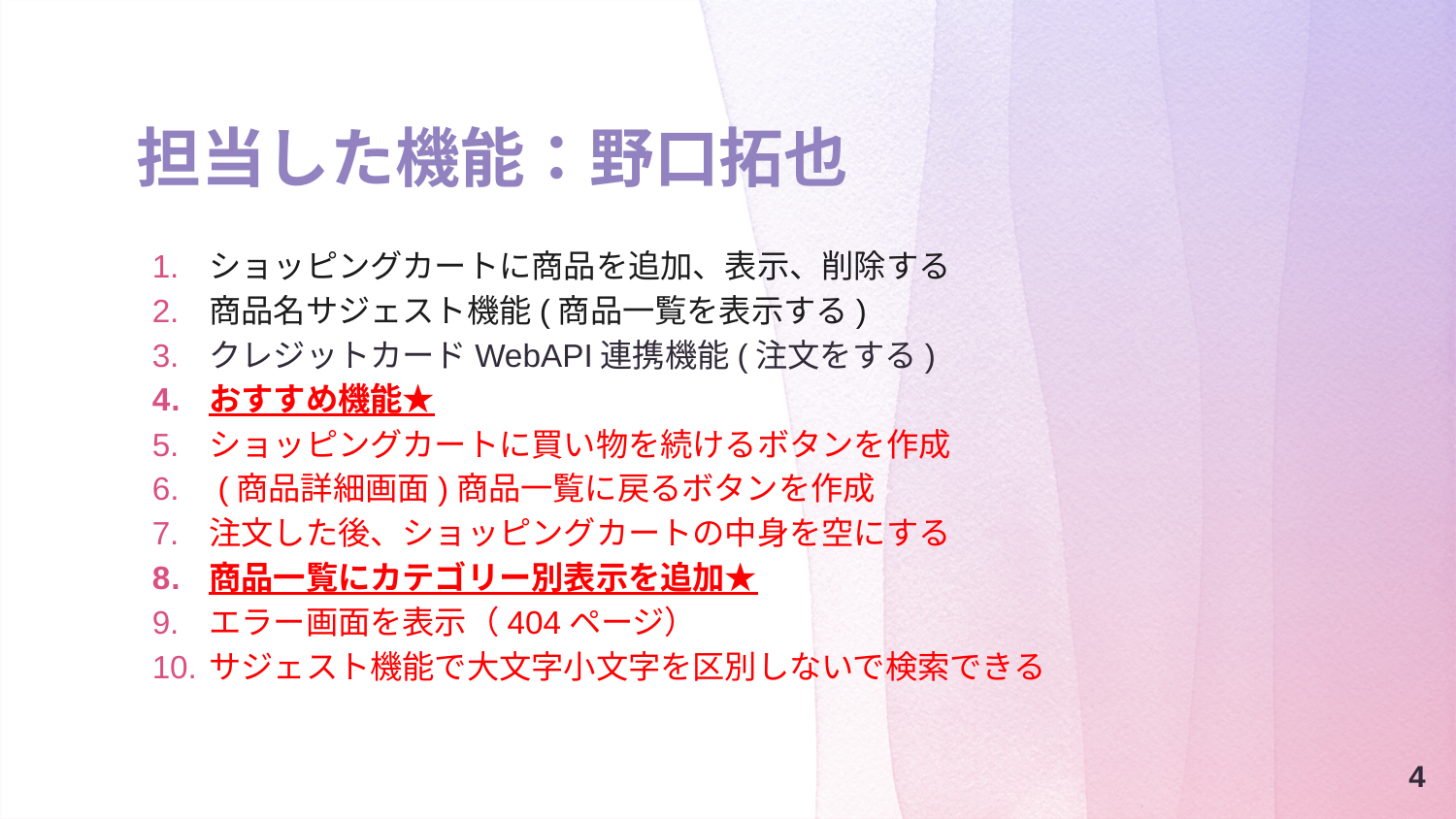

# 担当した機能：野口拓也
ショッピングカートに商品を追加、表示、削除する
商品名サジェスト機能(商品一覧を表示する)
クレジットカードWebAPI連携機能(注文をする)
おすすめ機能★
ショッピングカートに買い物を続けるボタンを作成
 (商品詳細画面)商品一覧に戻るボタンを作成
注文した後、ショッピングカートの中身を空にする
商品一覧にカテゴリー別表示を追加★
エラー画面を表示（404ページ）
サジェスト機能で大文字小文字を区別しないで検索できる
4